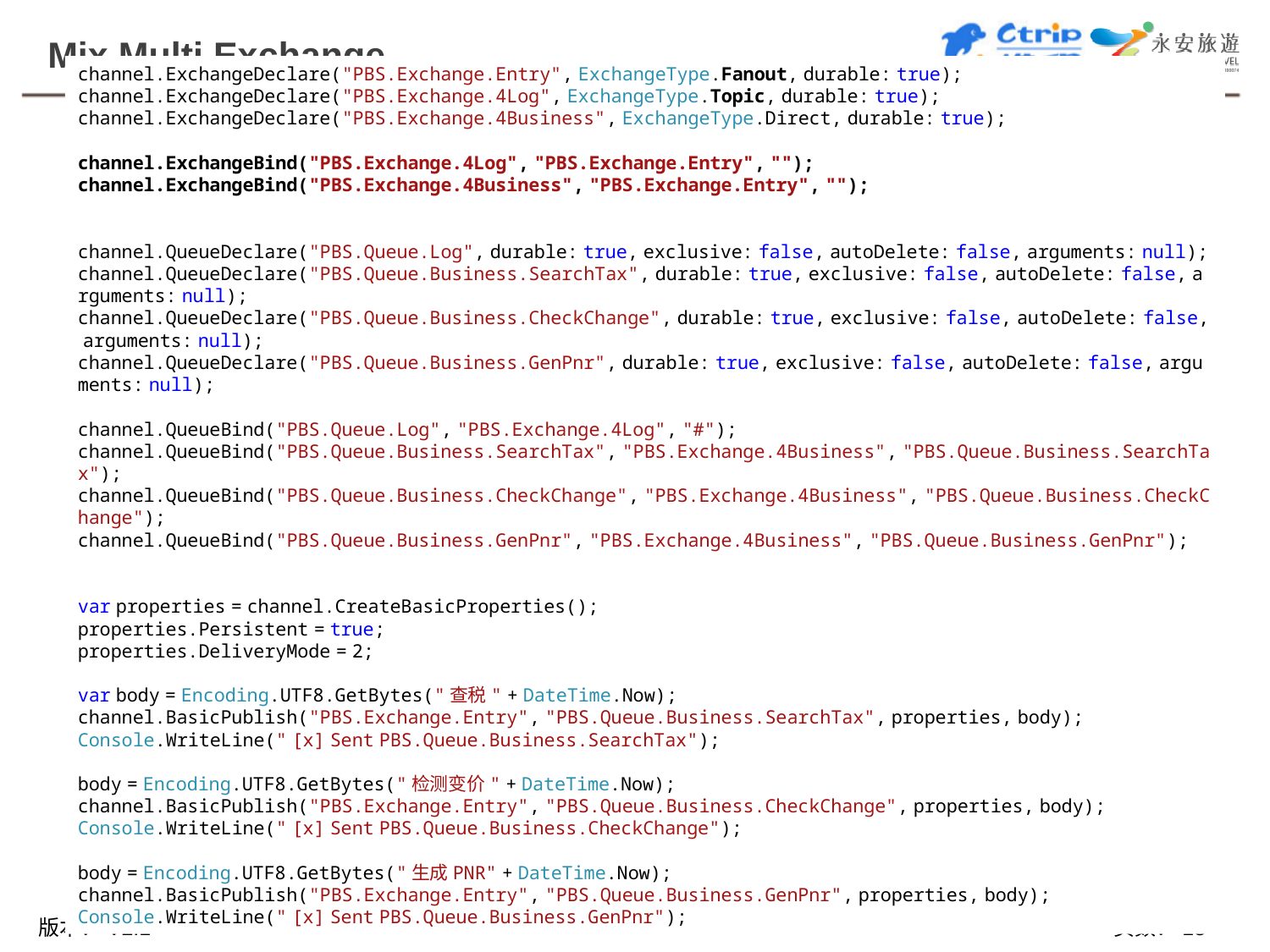

Mix Multi Exchange
channel.ExchangeDeclare("PBS.Exchange.Entry", ExchangeType.Fanout, durable: true);
channel.ExchangeDeclare("PBS.Exchange.4Log", ExchangeType.Topic, durable: true);
channel.ExchangeDeclare("PBS.Exchange.4Business", ExchangeType.Direct, durable: true);
channel.ExchangeBind("PBS.Exchange.4Log", "PBS.Exchange.Entry", "");
channel.ExchangeBind("PBS.Exchange.4Business", "PBS.Exchange.Entry", "");
channel.QueueDeclare("PBS.Queue.Log", durable: true, exclusive: false, autoDelete: false, arguments: null);
channel.QueueDeclare("PBS.Queue.Business.SearchTax", durable: true, exclusive: false, autoDelete: false, arguments: null);
channel.QueueDeclare("PBS.Queue.Business.CheckChange", durable: true, exclusive: false, autoDelete: false, arguments: null);
channel.QueueDeclare("PBS.Queue.Business.GenPnr", durable: true, exclusive: false, autoDelete: false, arguments: null);
channel.QueueBind("PBS.Queue.Log", "PBS.Exchange.4Log", "#");
channel.QueueBind("PBS.Queue.Business.SearchTax", "PBS.Exchange.4Business", "PBS.Queue.Business.SearchTax");
channel.QueueBind("PBS.Queue.Business.CheckChange", "PBS.Exchange.4Business", "PBS.Queue.Business.CheckChange");
channel.QueueBind("PBS.Queue.Business.GenPnr", "PBS.Exchange.4Business", "PBS.Queue.Business.GenPnr");
var properties = channel.CreateBasicProperties();
properties.Persistent = true;
properties.DeliveryMode = 2;
var body = Encoding.UTF8.GetBytes("查税" + DateTime.Now);
channel.BasicPublish("PBS.Exchange.Entry", "PBS.Queue.Business.SearchTax", properties, body);
Console.WriteLine(" [x] Sent PBS.Queue.Business.SearchTax");
body = Encoding.UTF8.GetBytes("检测变价" + DateTime.Now);
channel.BasicPublish("PBS.Exchange.Entry", "PBS.Queue.Business.CheckChange", properties, body);
Console.WriteLine(" [x] Sent PBS.Queue.Business.CheckChange");
body = Encoding.UTF8.GetBytes("生成PNR" + DateTime.Now);
channel.BasicPublish("PBS.Exchange.Entry", "PBS.Queue.Business.GenPnr", properties, body);
Console.WriteLine(" [x] Sent PBS.Queue.Business.GenPnr");